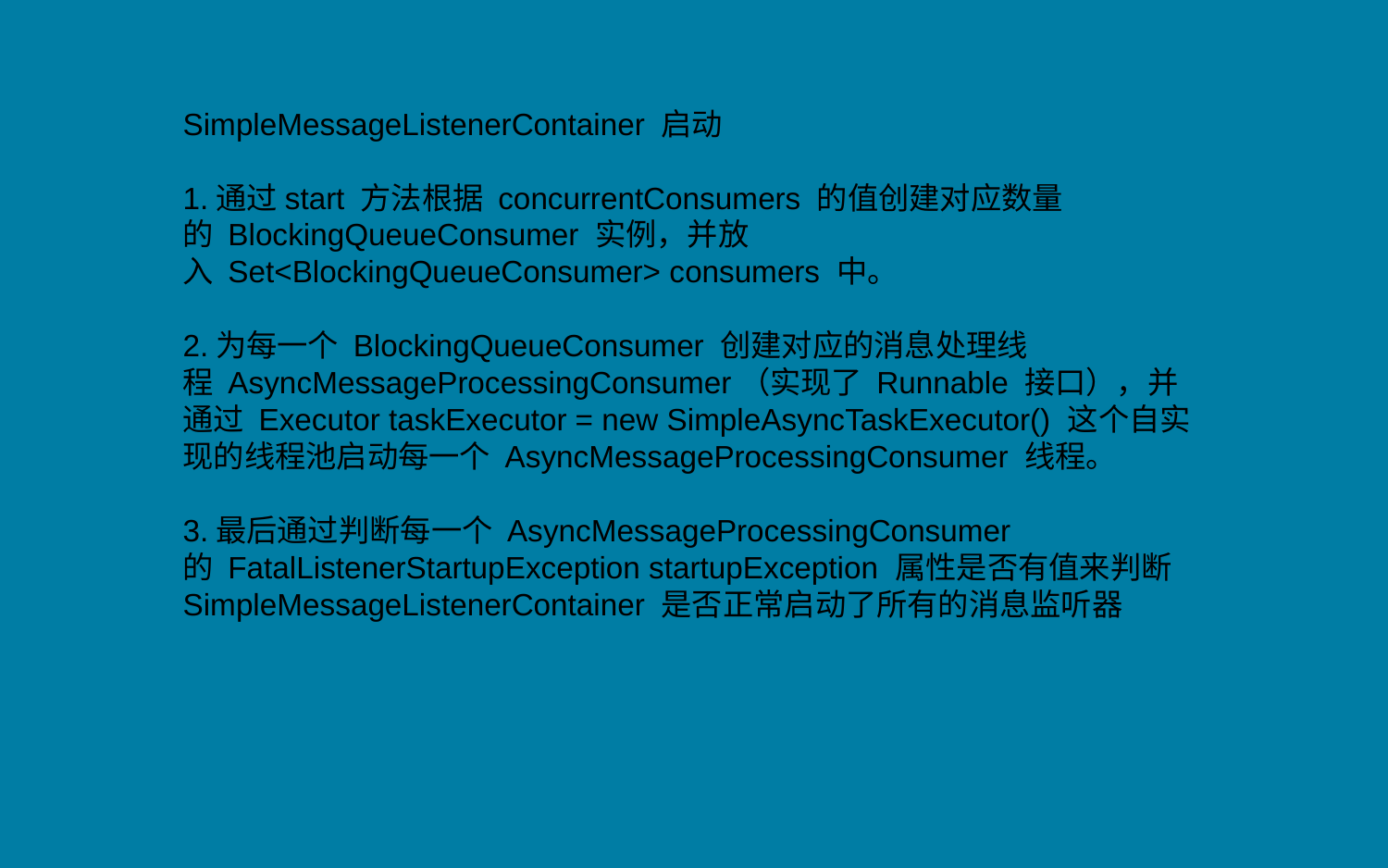

SimpleMessageListenerContainer 启动

1.通过start 方法根据 concurrentConsumers 的值创建对应数量的 BlockingQueueConsumer 实例，并放入 Set<BlockingQueueConsumer> consumers 中。

2.为每一个 BlockingQueueConsumer 创建对应的消息处理线程 AsyncMessageProcessingConsumer（实现了 Runnable 接口），并通过 Executor taskExecutor = new SimpleAsyncTaskExecutor() 这个自实现的线程池启动每一个 AsyncMessageProcessingConsumer 线程。

3.最后通过判断每一个 AsyncMessageProcessingConsumer 的 FatalListenerStartupException startupException 属性是否有值来判断 SimpleMessageListenerContainer 是否正常启动了所有的消息监听器